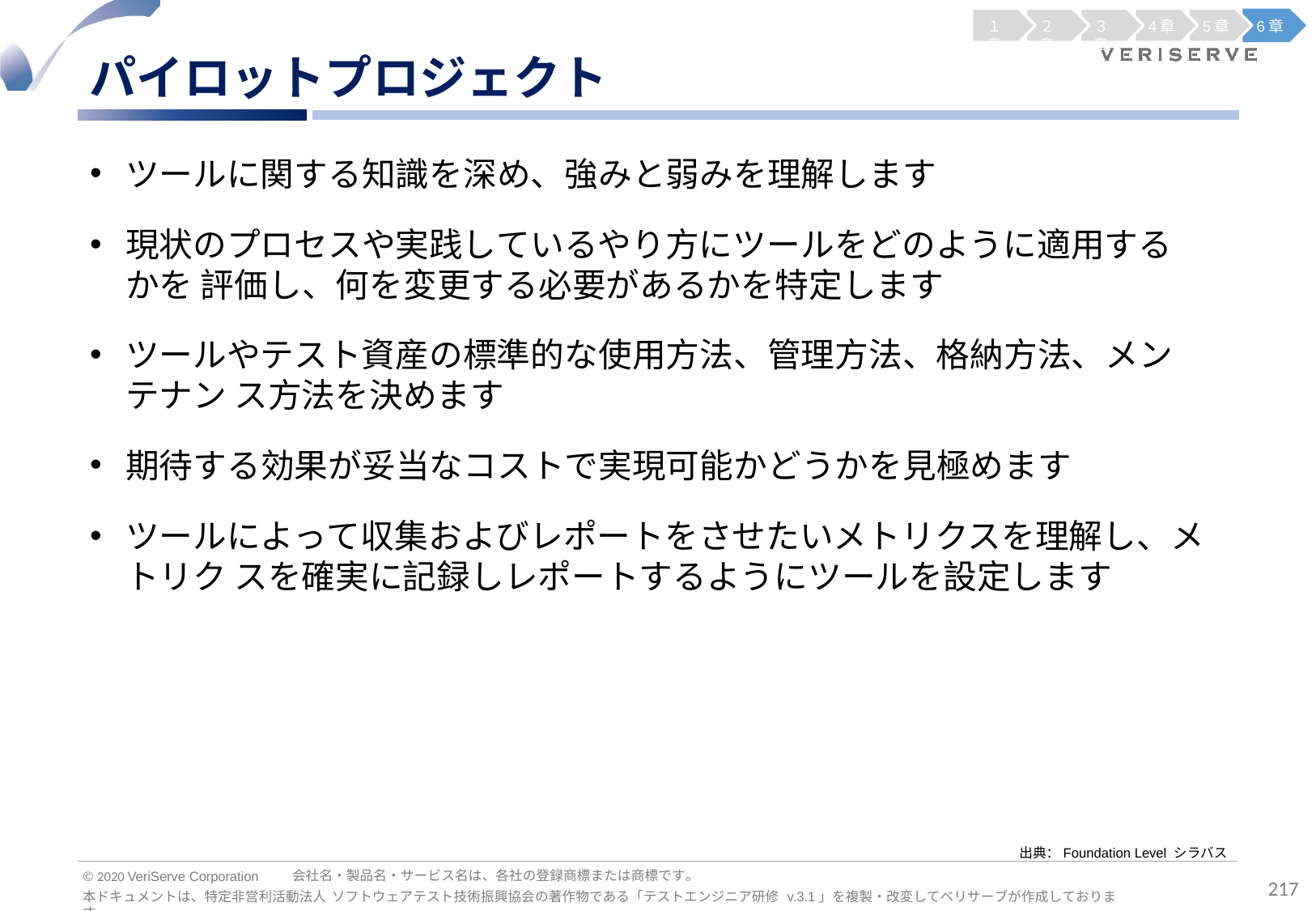

１章
２章
３章
4章
5章
6章
パイロットプロジェクト

ツールに関する知識を深め、強みと弱みを理解します
現状のプロセスや実践しているやり方にツールをどのように適用するかを 評価し、何を変更する必要があるかを特定します

ツールやテスト資産の標準的な使用方法、管理方法、格納方法、メンテナン ス方法を決めます

期待する効果が妥当なコストで実現可能かどうかを見極めます
ツールによって収集およびレポートをさせたいメトリクスを理解し、メトリク スを確実に記録しレポートするようにツールを設定します
出典：Foundation Level シラバス
会社名・製品名・サービス名は、各社の登録商標または商標です。
© 2020 VeriServe Corporation
217
本ドキュメントは、特定非営利活動法人 ソフトウェアテスト技術振興協会の著作物である「テストエンジニア研修 v.3.1」を複製・改変してベリサーブが作成しております。